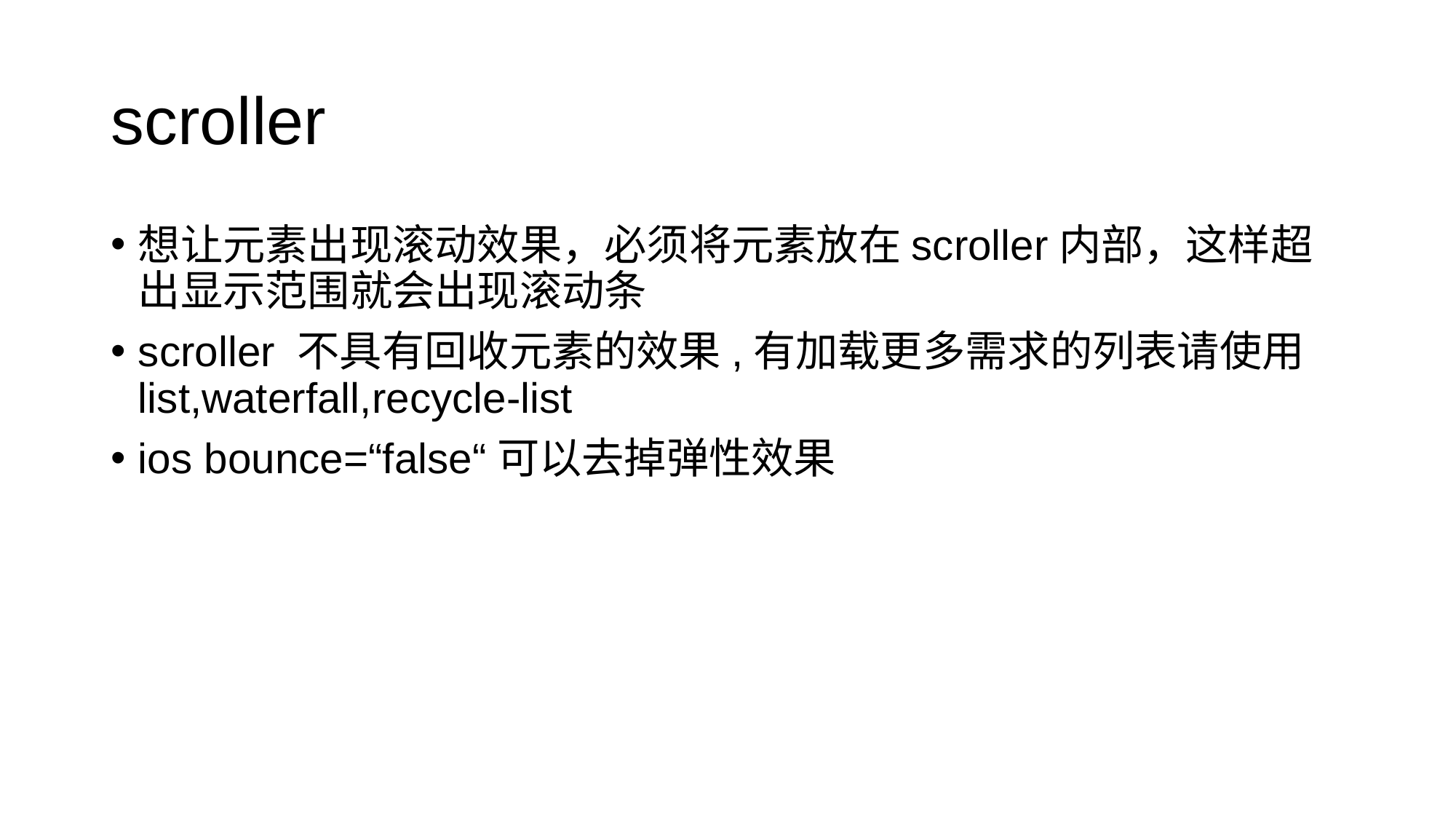

# scroller
想让元素出现滚动效果，必须将元素放在scroller内部，这样超出显示范围就会出现滚动条
scroller 不具有回收元素的效果,有加载更多需求的列表请使用list,waterfall,recycle-list
ios bounce=“false“可以去掉弹性效果